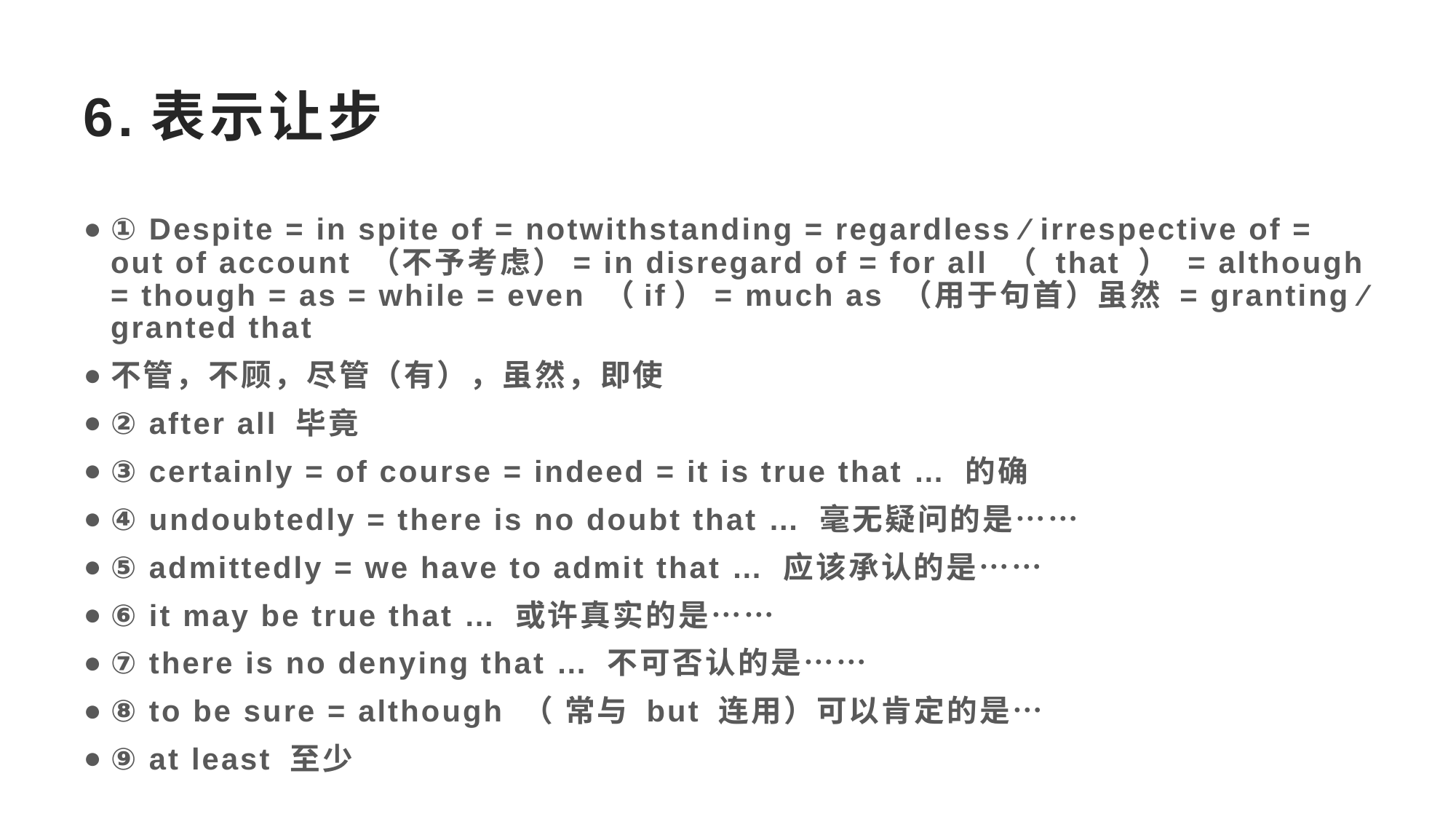

# 6.表示让步

① Despite = in spite of = notwithstanding = regardless ∕ irrespective of = out of account （不予考虑）= in disregard of = for all （ that ） = although = though = as = while = even （if）= much as （用于句首）虽然 = granting ∕ granted that
不管，不顾，尽管（有），虽然，即使
② after all 毕竟
③ certainly = of course = indeed = it is true that … 的确
④ undoubtedly = there is no doubt that … 毫无疑问的是……
⑤ admittedly = we have to admit that … 应该承认的是……
⑥ it may be true that … 或许真实的是……
⑦ there is no denying that … 不可否认的是……
⑧ to be sure = although （ 常与 but 连用）可以肯定的是…
⑨ at least 至少